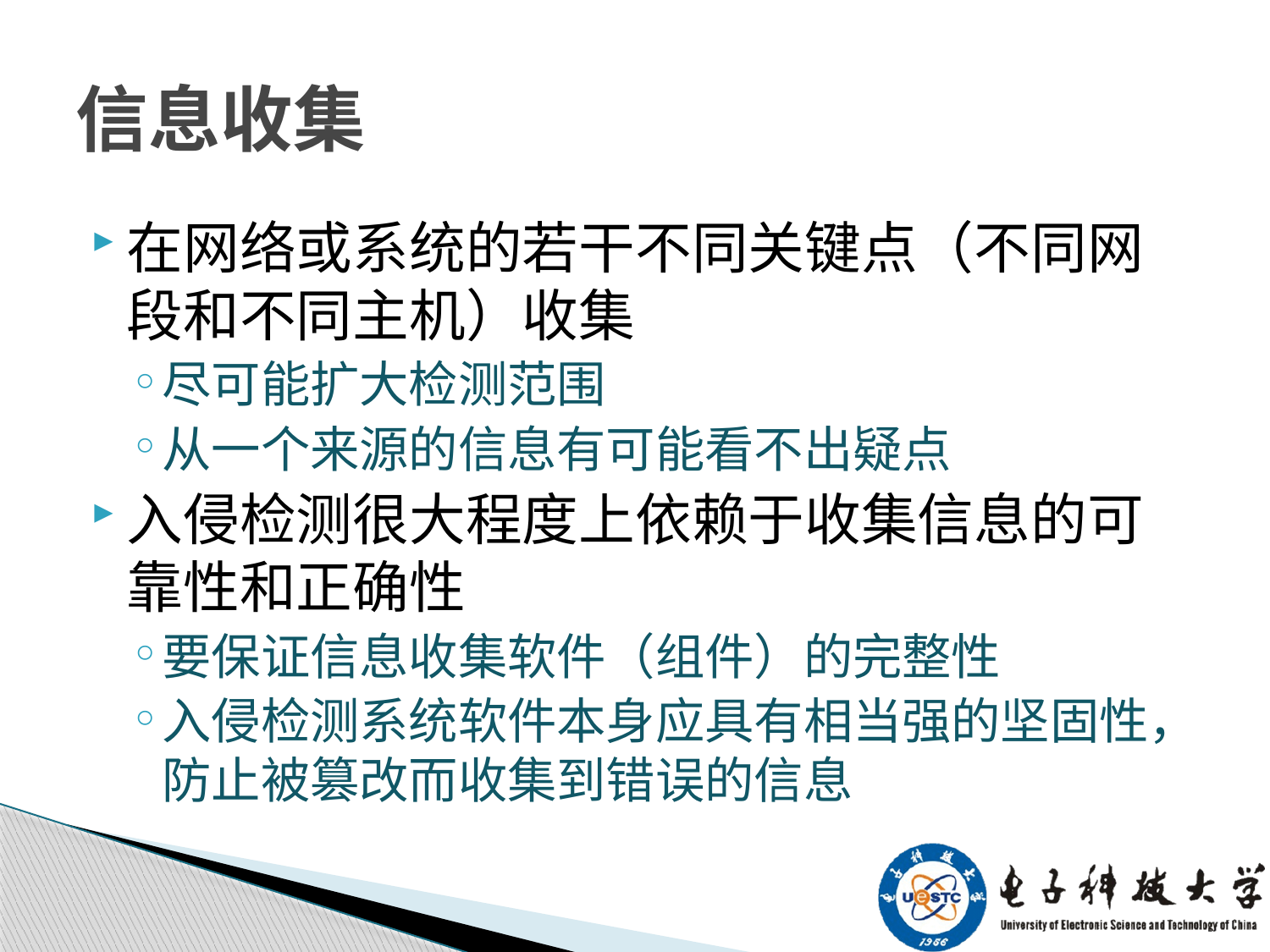

# 信息收集
在网络或系统的若干不同关键点（不同网段和不同主机）收集
尽可能扩大检测范围
从一个来源的信息有可能看不出疑点
入侵检测很大程度上依赖于收集信息的可靠性和正确性
要保证信息收集软件（组件）的完整性
入侵检测系统软件本身应具有相当强的坚固性，防止被篡改而收集到错误的信息

6